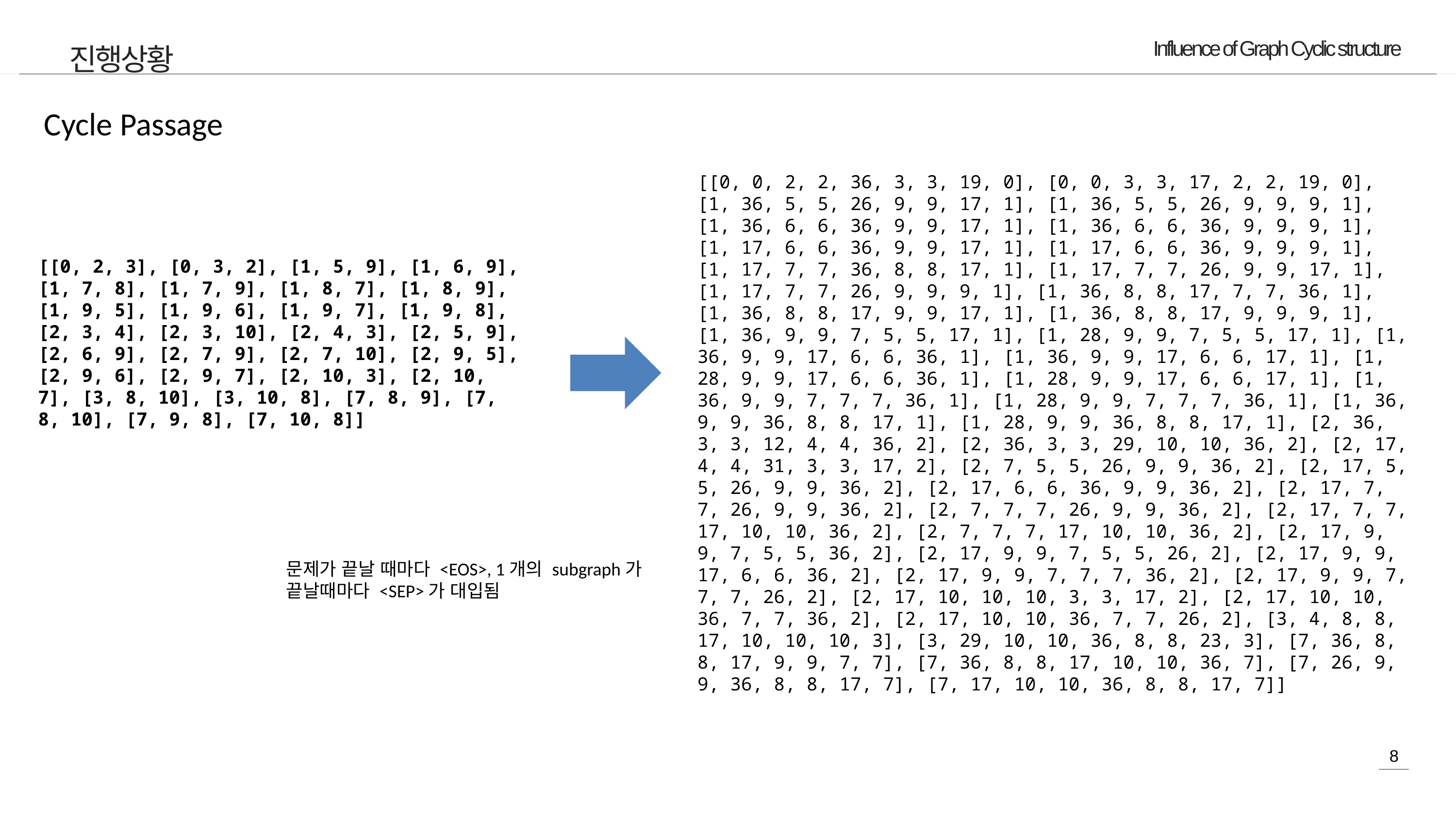

진행상황
Cycle Passage
[[0, 0, 2, 2, 36, 3, 3, 19, 0], [0, 0, 3, 3, 17, 2, 2, 19, 0], [1, 36, 5, 5, 26, 9, 9, 17, 1], [1, 36, 5, 5, 26, 9, 9, 9, 1], [1, 36, 6, 6, 36, 9, 9, 17, 1], [1, 36, 6, 6, 36, 9, 9, 9, 1], [1, 17, 6, 6, 36, 9, 9, 17, 1], [1, 17, 6, 6, 36, 9, 9, 9, 1], [1, 17, 7, 7, 36, 8, 8, 17, 1], [1, 17, 7, 7, 26, 9, 9, 17, 1], [1, 17, 7, 7, 26, 9, 9, 9, 1], [1, 36, 8, 8, 17, 7, 7, 36, 1], [1, 36, 8, 8, 17, 9, 9, 17, 1], [1, 36, 8, 8, 17, 9, 9, 9, 1], [1, 36, 9, 9, 7, 5, 5, 17, 1], [1, 28, 9, 9, 7, 5, 5, 17, 1], [1, 36, 9, 9, 17, 6, 6, 36, 1], [1, 36, 9, 9, 17, 6, 6, 17, 1], [1, 28, 9, 9, 17, 6, 6, 36, 1], [1, 28, 9, 9, 17, 6, 6, 17, 1], [1, 36, 9, 9, 7, 7, 7, 36, 1], [1, 28, 9, 9, 7, 7, 7, 36, 1], [1, 36, 9, 9, 36, 8, 8, 17, 1], [1, 28, 9, 9, 36, 8, 8, 17, 1], [2, 36, 3, 3, 12, 4, 4, 36, 2], [2, 36, 3, 3, 29, 10, 10, 36, 2], [2, 17, 4, 4, 31, 3, 3, 17, 2], [2, 7, 5, 5, 26, 9, 9, 36, 2], [2, 17, 5, 5, 26, 9, 9, 36, 2], [2, 17, 6, 6, 36, 9, 9, 36, 2], [2, 17, 7, 7, 26, 9, 9, 36, 2], [2, 7, 7, 7, 26, 9, 9, 36, 2], [2, 17, 7, 7, 17, 10, 10, 36, 2], [2, 7, 7, 7, 17, 10, 10, 36, 2], [2, 17, 9, 9, 7, 5, 5, 36, 2], [2, 17, 9, 9, 7, 5, 5, 26, 2], [2, 17, 9, 9, 17, 6, 6, 36, 2], [2, 17, 9, 9, 7, 7, 7, 36, 2], [2, 17, 9, 9, 7, 7, 7, 26, 2], [2, 17, 10, 10, 10, 3, 3, 17, 2], [2, 17, 10, 10, 36, 7, 7, 36, 2], [2, 17, 10, 10, 36, 7, 7, 26, 2], [3, 4, 8, 8, 17, 10, 10, 10, 3], [3, 29, 10, 10, 36, 8, 8, 23, 3], [7, 36, 8, 8, 17, 9, 9, 7, 7], [7, 36, 8, 8, 17, 10, 10, 36, 7], [7, 26, 9, 9, 36, 8, 8, 17, 7], [7, 17, 10, 10, 36, 8, 8, 17, 7]]
[[0, 2, 3], [0, 3, 2], [1, 5, 9], [1, 6, 9], [1, 7, 8], [1, 7, 9], [1, 8, 7], [1, 8, 9], [1, 9, 5], [1, 9, 6], [1, 9, 7], [1, 9, 8], [2, 3, 4], [2, 3, 10], [2, 4, 3], [2, 5, 9], [2, 6, 9], [2, 7, 9], [2, 7, 10], [2, 9, 5], [2, 9, 6], [2, 9, 7], [2, 10, 3], [2, 10, 7], [3, 8, 10], [3, 10, 8], [7, 8, 9], [7, 8, 10], [7, 9, 8], [7, 10, 8]]

문제가 끝날 때마다 <EOS>, 1개의 subgraph가 끝날때마다 <SEP>가 대입됨